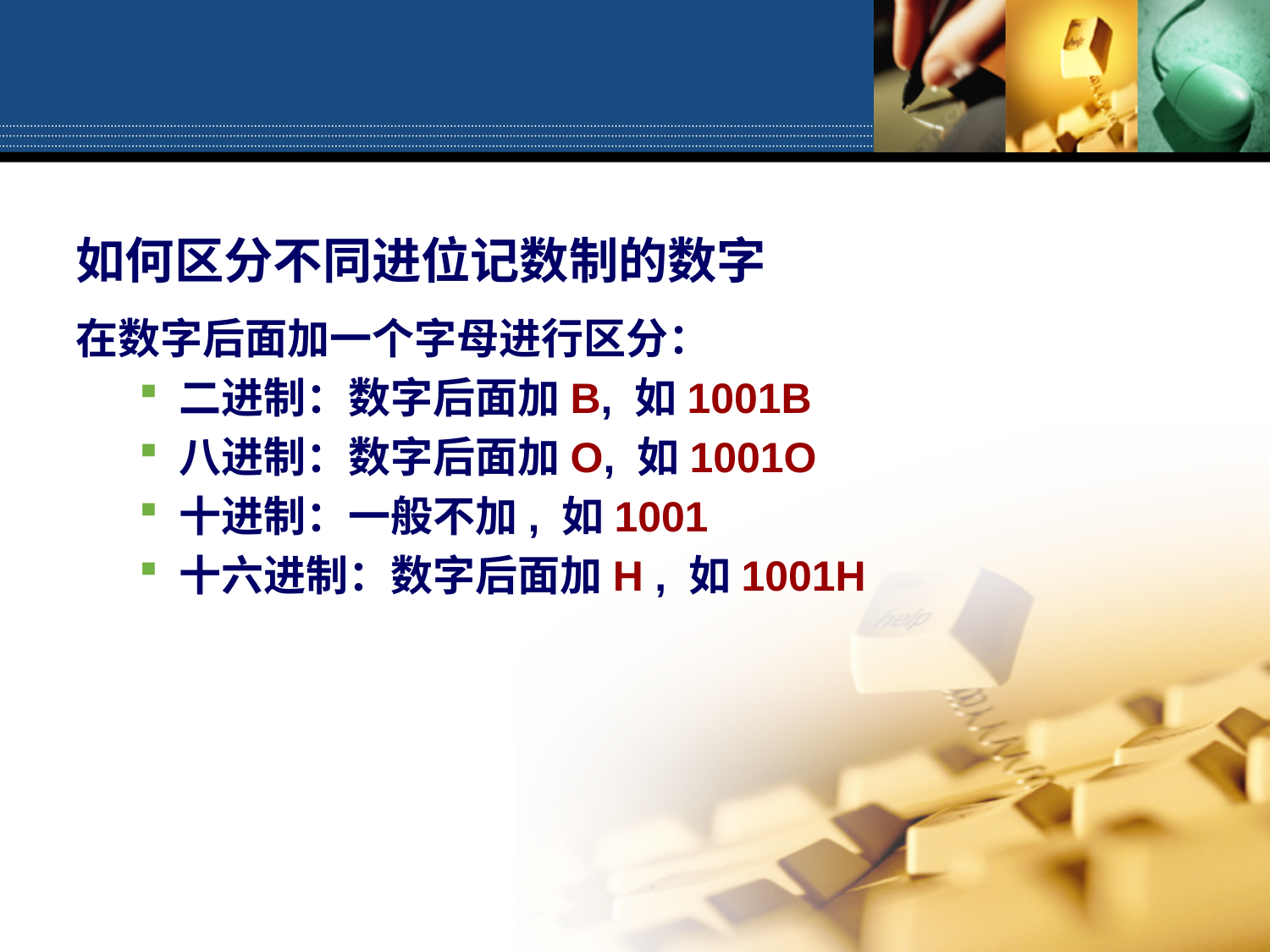

如何区分不同进位记数制的数字
在数字后面加一个字母进行区分：
二进制：数字后面加B, 如1001B
八进制：数字后面加O, 如1001O
十进制：一般不加, 如1001
十六进制：数字后面加H , 如1001H